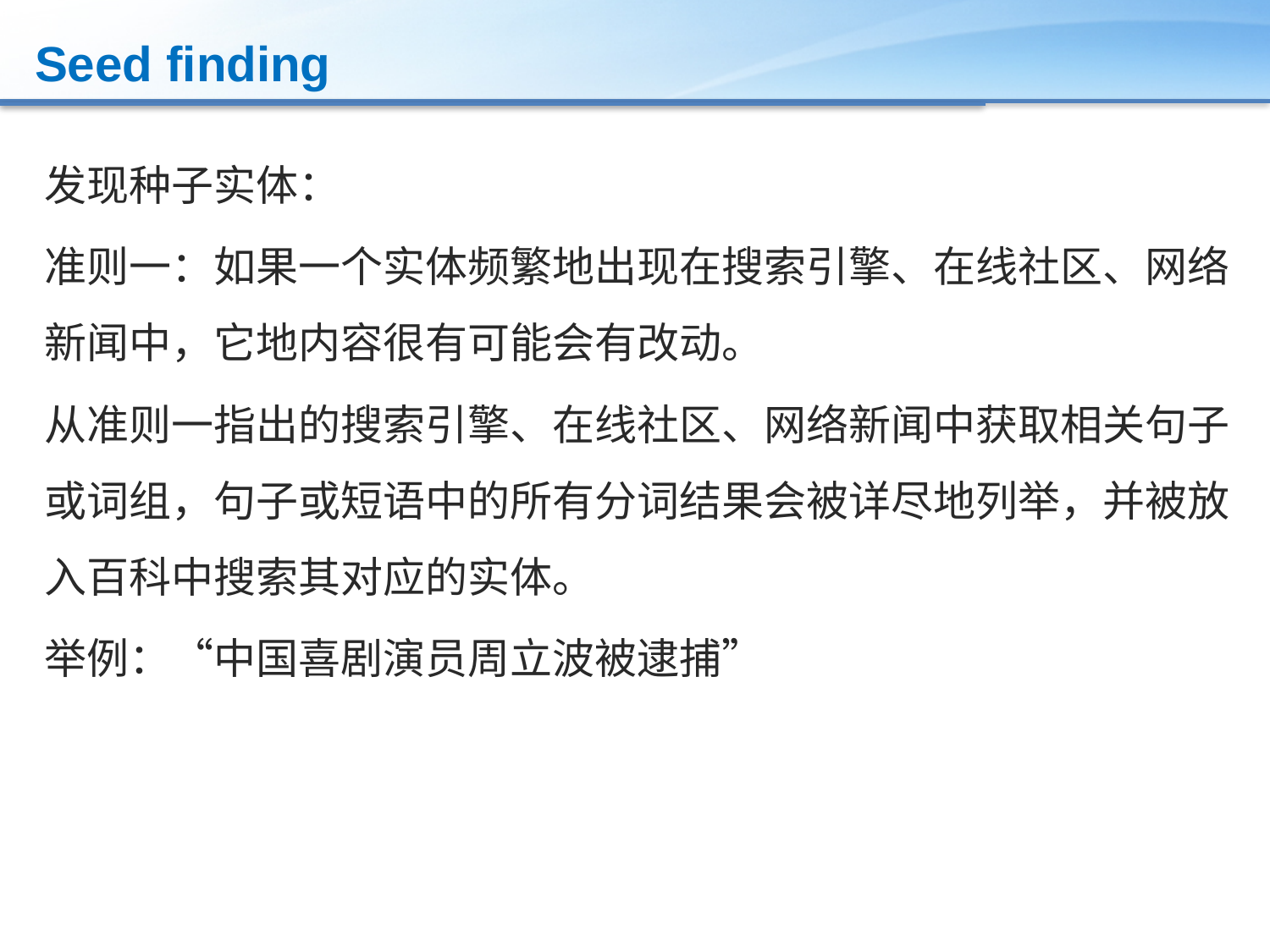

Seed finding
发现种子实体：
准则一：如果一个实体频繁地出现在搜索引擎、在线社区、网络新闻中，它地内容很有可能会有改动。
从准则一指出的搜索引擎、在线社区、网络新闻中获取相关句子或词组，句子或短语中的所有分词结果会被详尽地列举，并被放入百科中搜索其对应的实体。
举例：“中国喜剧演员周立波被逮捕”